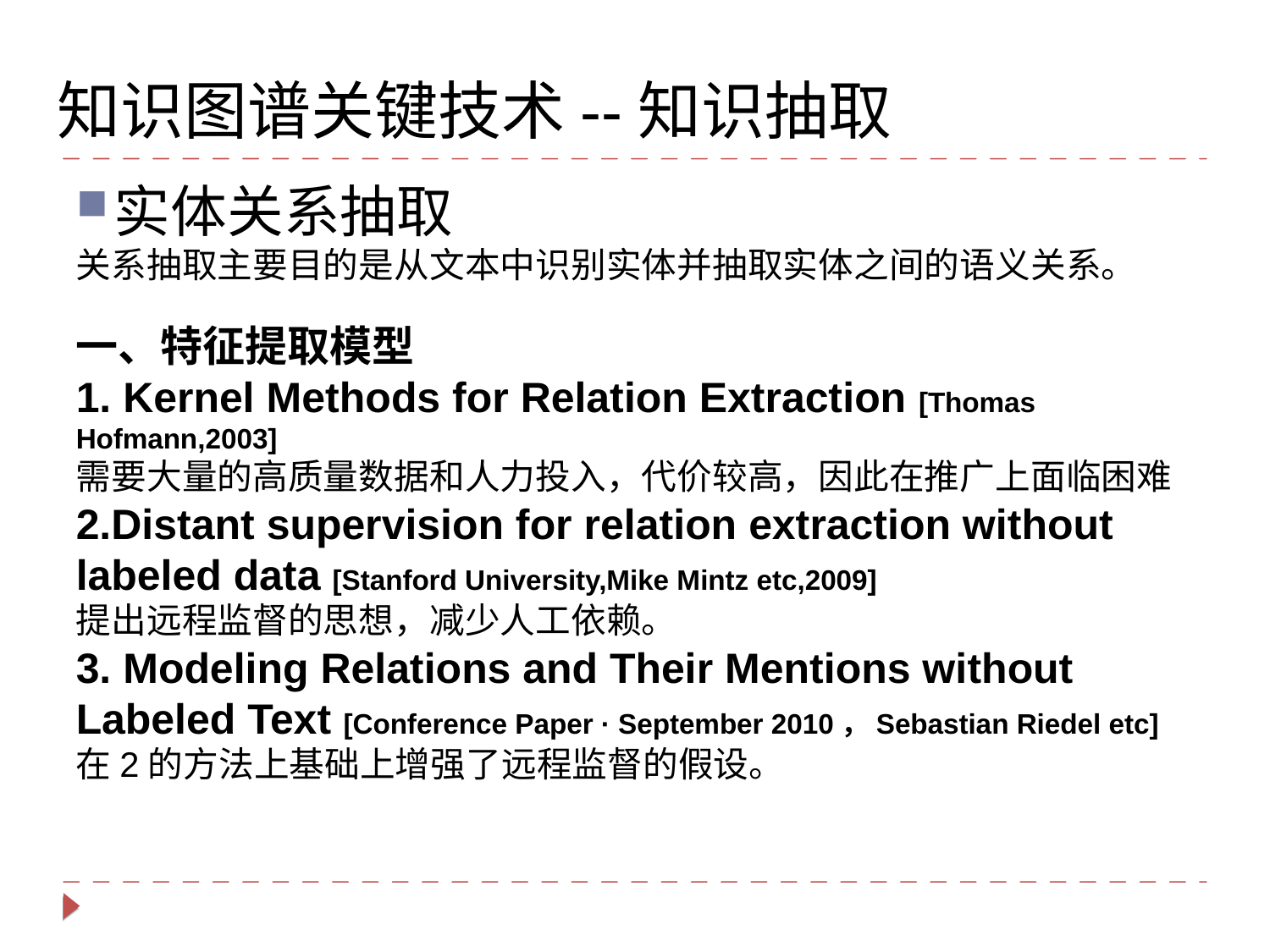

知识图谱关键技术--知识抽取
实体关系抽取
关系抽取主要目的是从文本中识别实体并抽取实体之间的语义关系。
一、特征提取模型
1. Kernel Methods for Relation Extraction [Thomas Hofmann,2003]
需要大量的高质量数据和人力投入，代价较高，因此在推广上面临困难
2.Distant supervision for relation extraction without labeled data [Stanford University,Mike Mintz etc,2009]
提出远程监督的思想，减少人工依赖。
3. Modeling Relations and Their Mentions without Labeled Text [Conference Paper · September 2010，Sebastian Riedel etc]
在2的方法上基础上增强了远程监督的假设。